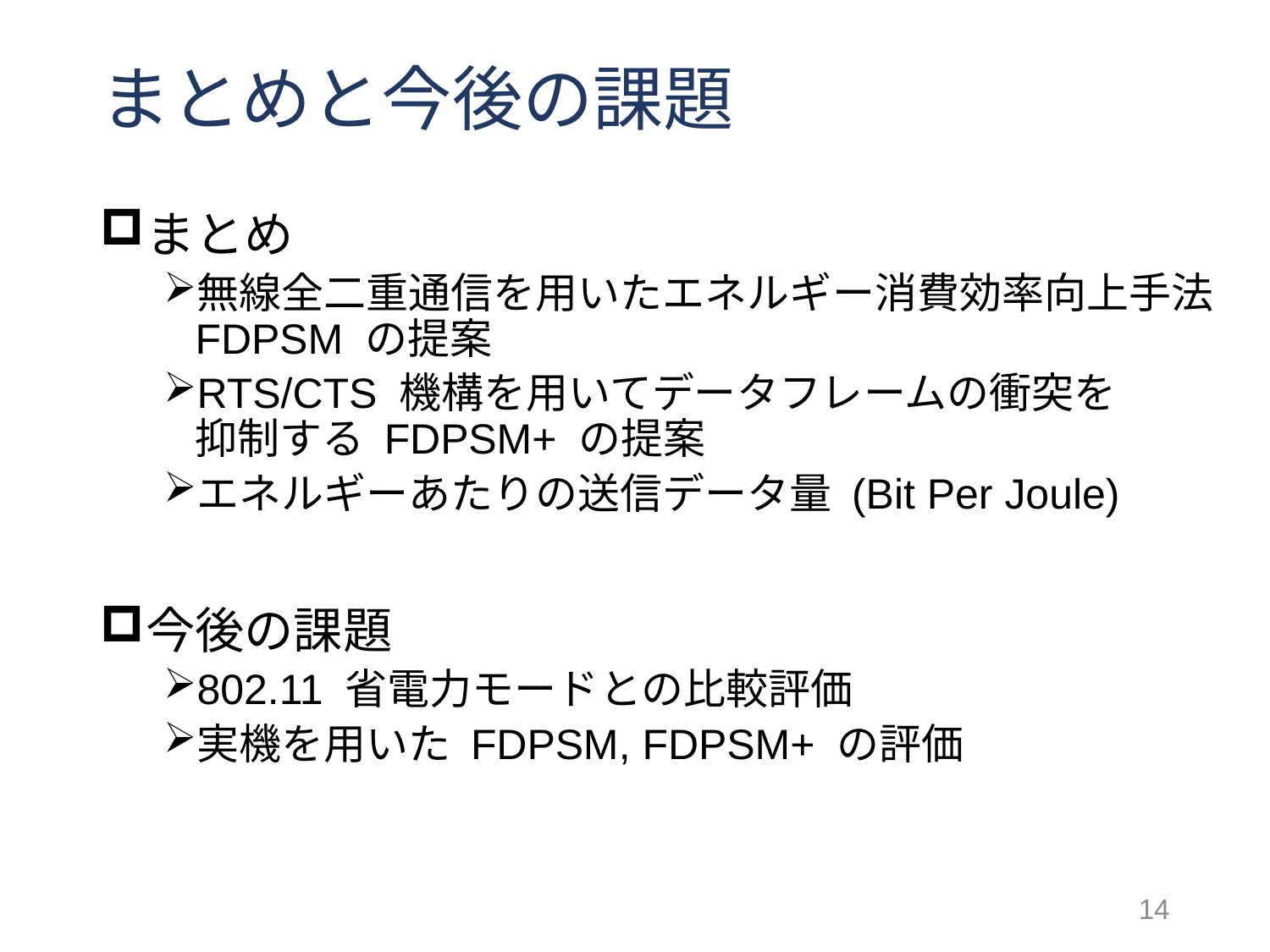

# まとめと今後の課題
まとめ
無線全二重通信を用いたエネルギー消費効率向上手法 FDPSM の提案
RTS/CTS 機構を用いてデータフレームの衝突を
抑制する FDPSM+ の提案
エネルギーあたりの送信データ量 (Bit Per Joule)

今後の課題
802.11 省電力モードとの比較評価
実機を用いた FDPSM, FDPSM+ の評価
14